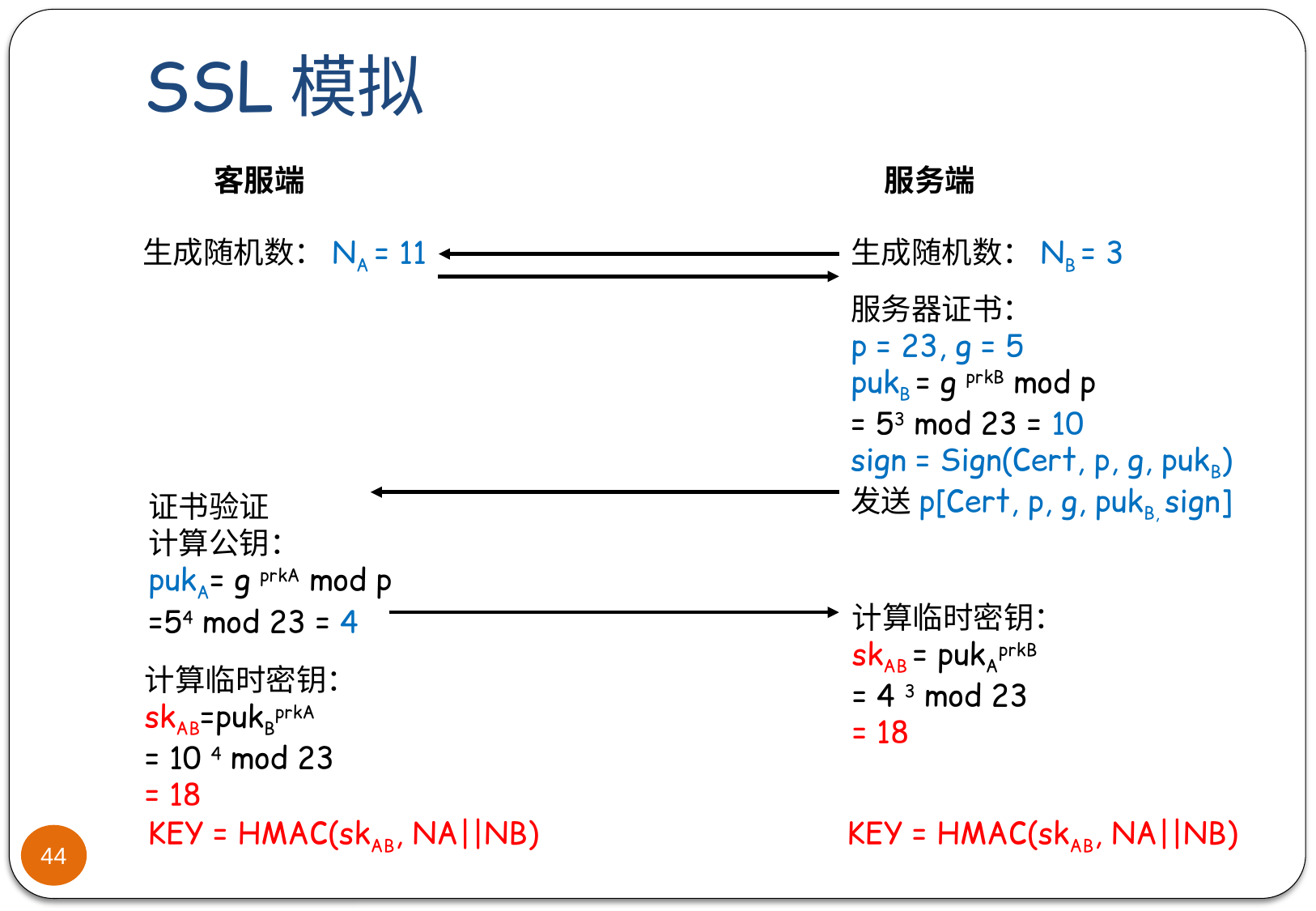

# SSL模拟
客服端
服务端
生成随机数：NA = 11
生成随机数：NB = 3
服务器证书：
p = 23, g = 5
pukB = g prkB mod p
= 53 mod 23 = 10
sign = Sign(Cert, p, g, pukB)
发送p[Cert, p, g, pukB, sign]
证书验证
计算公钥：
pukA= g prkA mod p
=54 mod 23 = 4
计算临时密钥：
skAB = pukAprkB
= 4 3 mod 23
= 18
计算临时密钥：
skAB=pukBprkA
= 10 4 mod 23
= 18
KEY = HMAC(skAB, NA||NB)
KEY = HMAC(skAB, NA||NB)
44